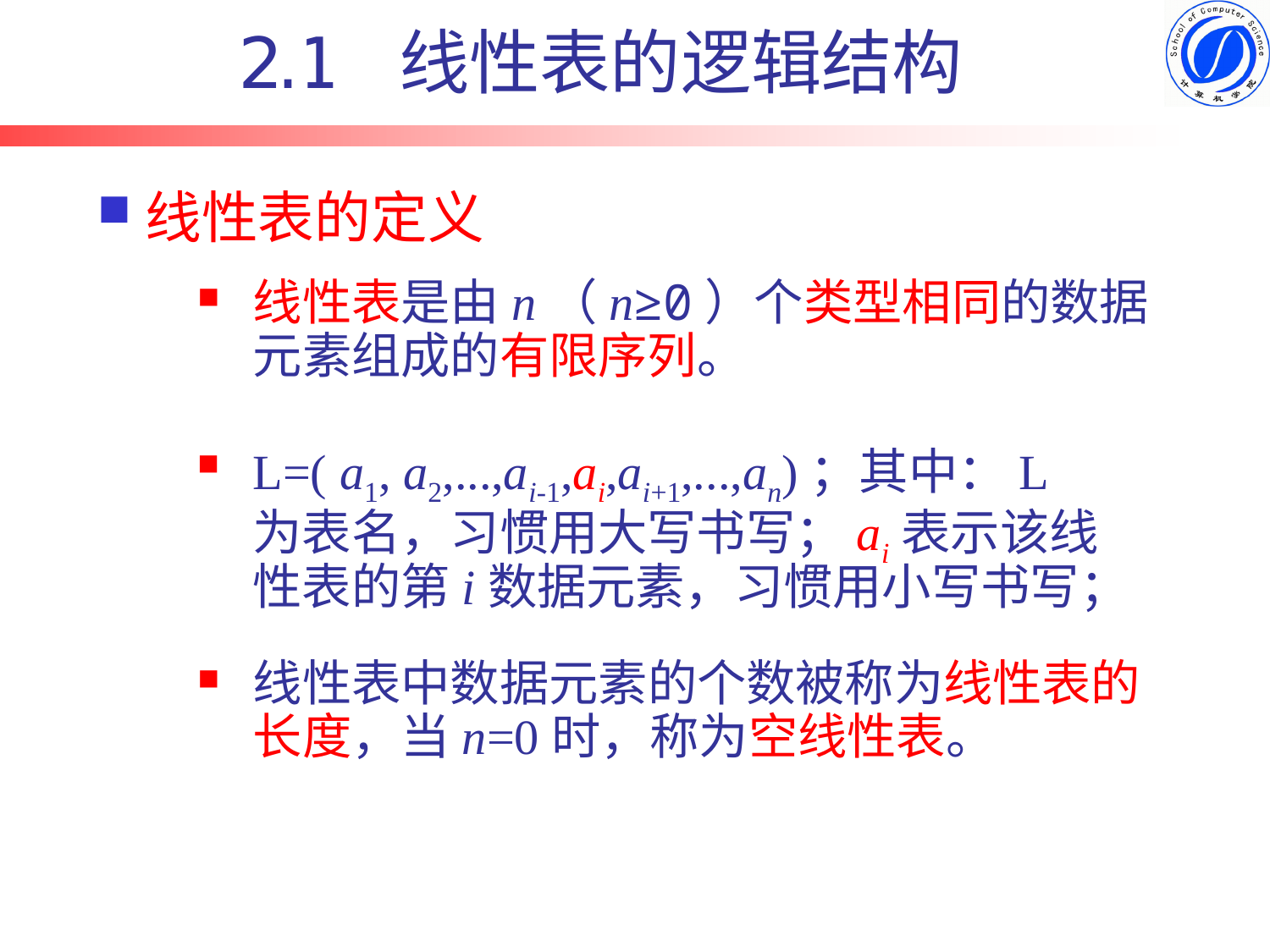

# 2.1  线性表的逻辑结构
线性表的定义
线性表是由n（n≥0）个类型相同的数据元素组成的有限序列。
L=( a1, a2,...,ai-1,ai,ai+1,...,an)；其中：L为表名，习惯用大写书写；ai表示该线性表的第i数据元素，习惯用小写书写；
线性表中数据元素的个数被称为线性表的长度，当n=0时，称为空线性表。